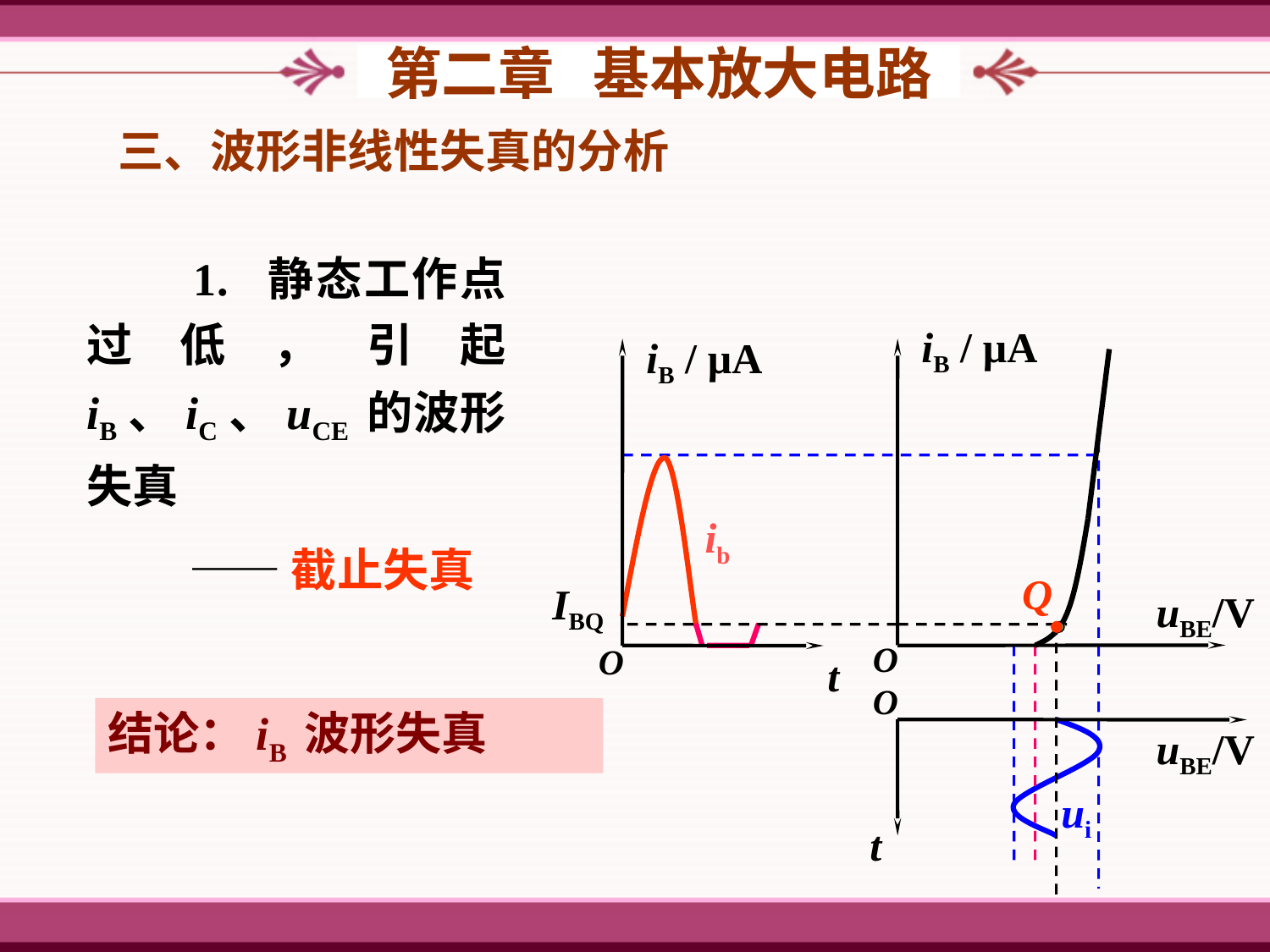

第二章   基本放大电路
三、波形非线性失真的分析
　　1.  静态工作点过低，引起 iB、iC、uCE 的波形失真
iB / µA
iB / µA

Q
uBE/V

O
O
t

O
uBE/V

t

IBQ

ib
　　—— 截止失真

结论：iB 波形失真

ui